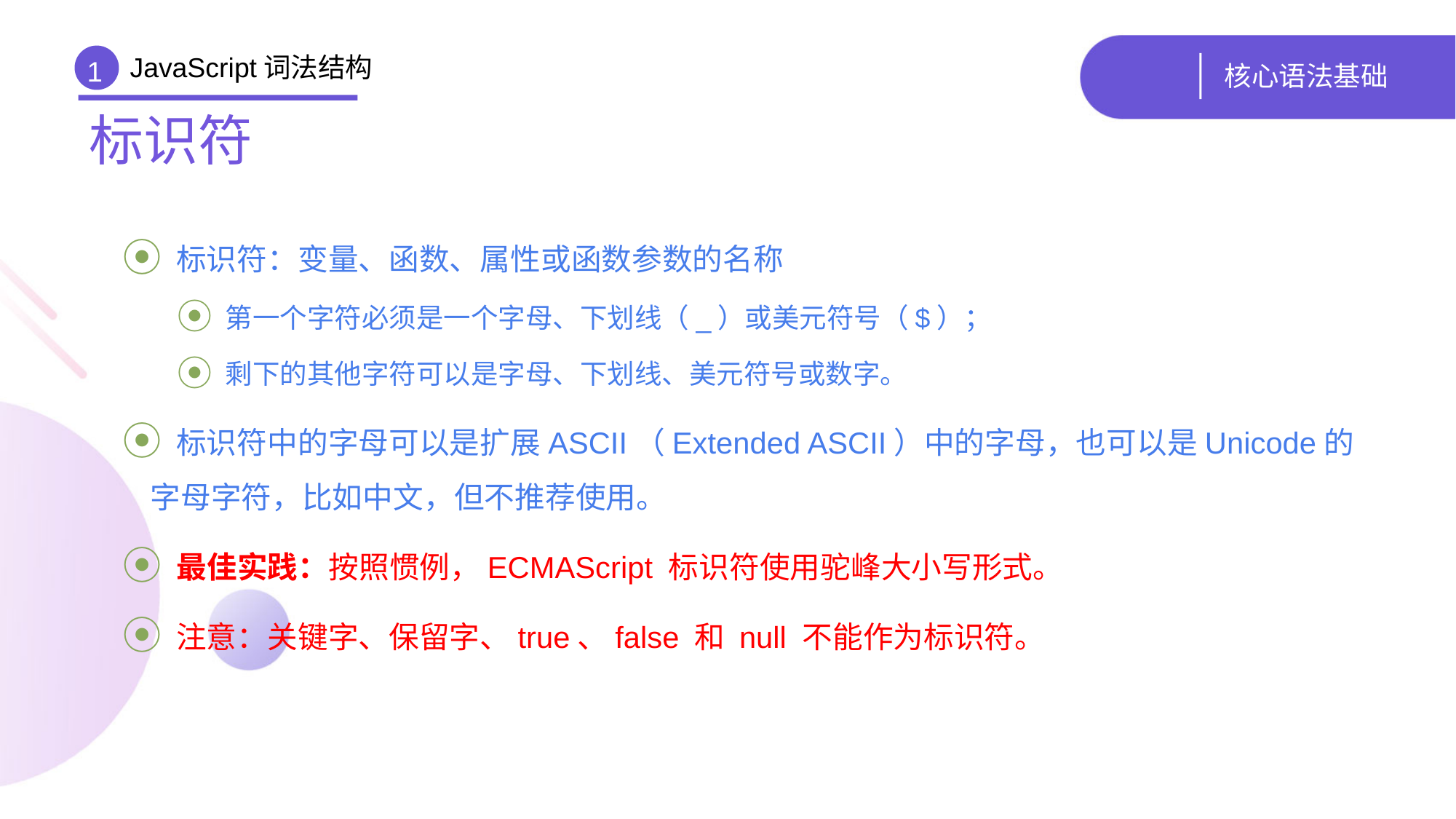

JavaScript词法结构
# 核心语法基础
1
标识符
 标识符：变量、函数、属性或函数参数的名称
 第一个字符必须是一个字母、下划线（_）或美元符号（$）；
 剩下的其他字符可以是字母、下划线、美元符号或数字。
 标识符中的字母可以是扩展ASCII（Extended ASCII）中的字母，也可以是Unicode的字母字符，比如中文，但不推荐使用。
 最佳实践：按照惯例，ECMAScript 标识符使用驼峰大小写形式。
 注意：关键字、保留字、true、false 和 null 不能作为标识符。